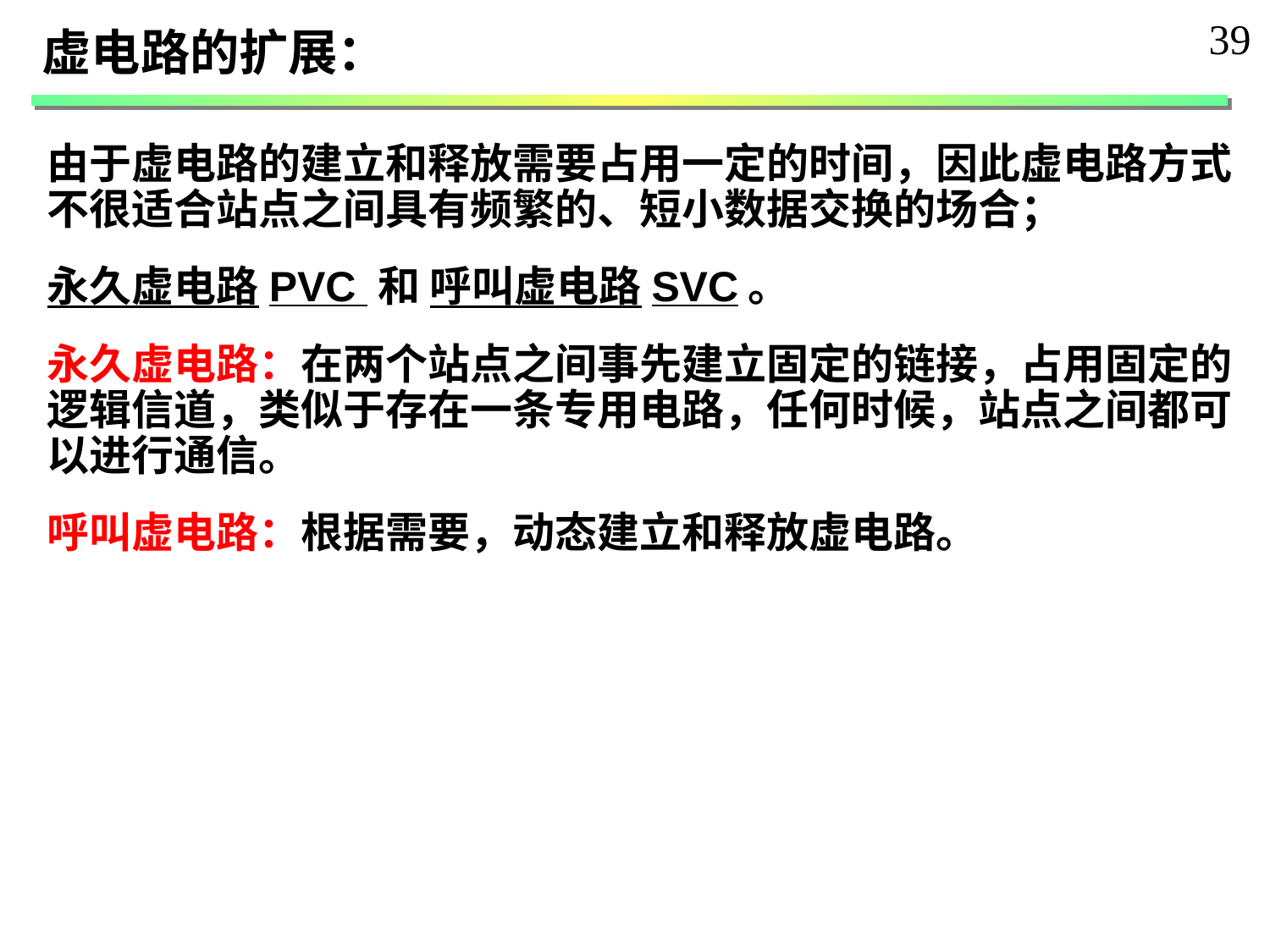

39
虚电路的扩展：

由于虚电路的建立和释放需要占用一定的时间，因此虚电路方式不很适合站点之间具有频繁的、短小数据交换的场合；
永久虚电路PVC 和 呼叫虚电路SVC。
永久虚电路：在两个站点之间事先建立固定的链接，占用固定的逻辑信道，类似于存在一条专用电路，任何时候，站点之间都可以进行通信。
呼叫虚电路：根据需要，动态建立和释放虚电路。